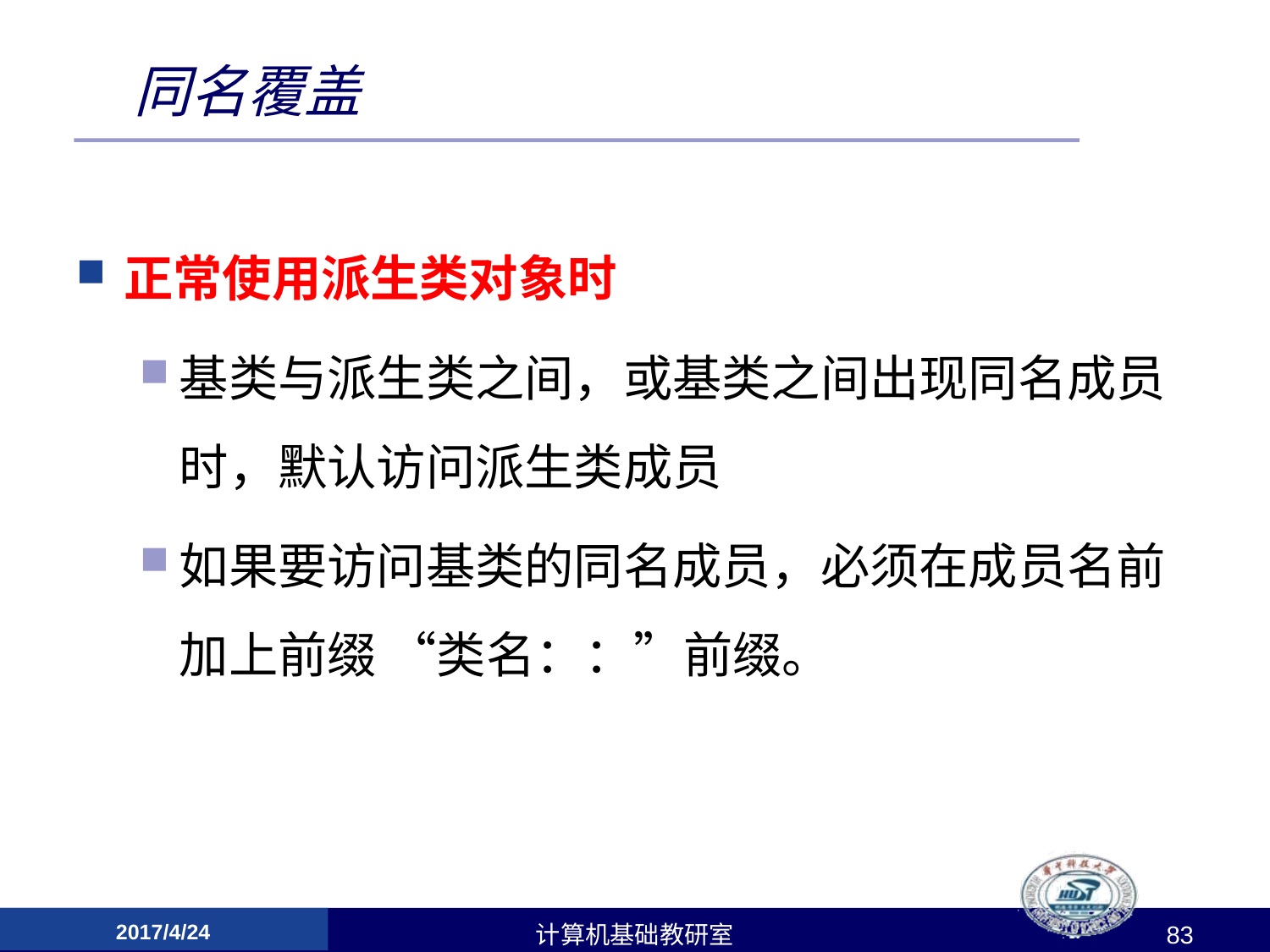

# 同名覆盖
正常使用派生类对象时
基类与派生类之间，或基类之间出现同名成员时，默认访问派生类成员
如果要访问基类的同名成员，必须在成员名前加上前缀 “类名：：”前缀。
2017/4/24
计算机基础教研室
83